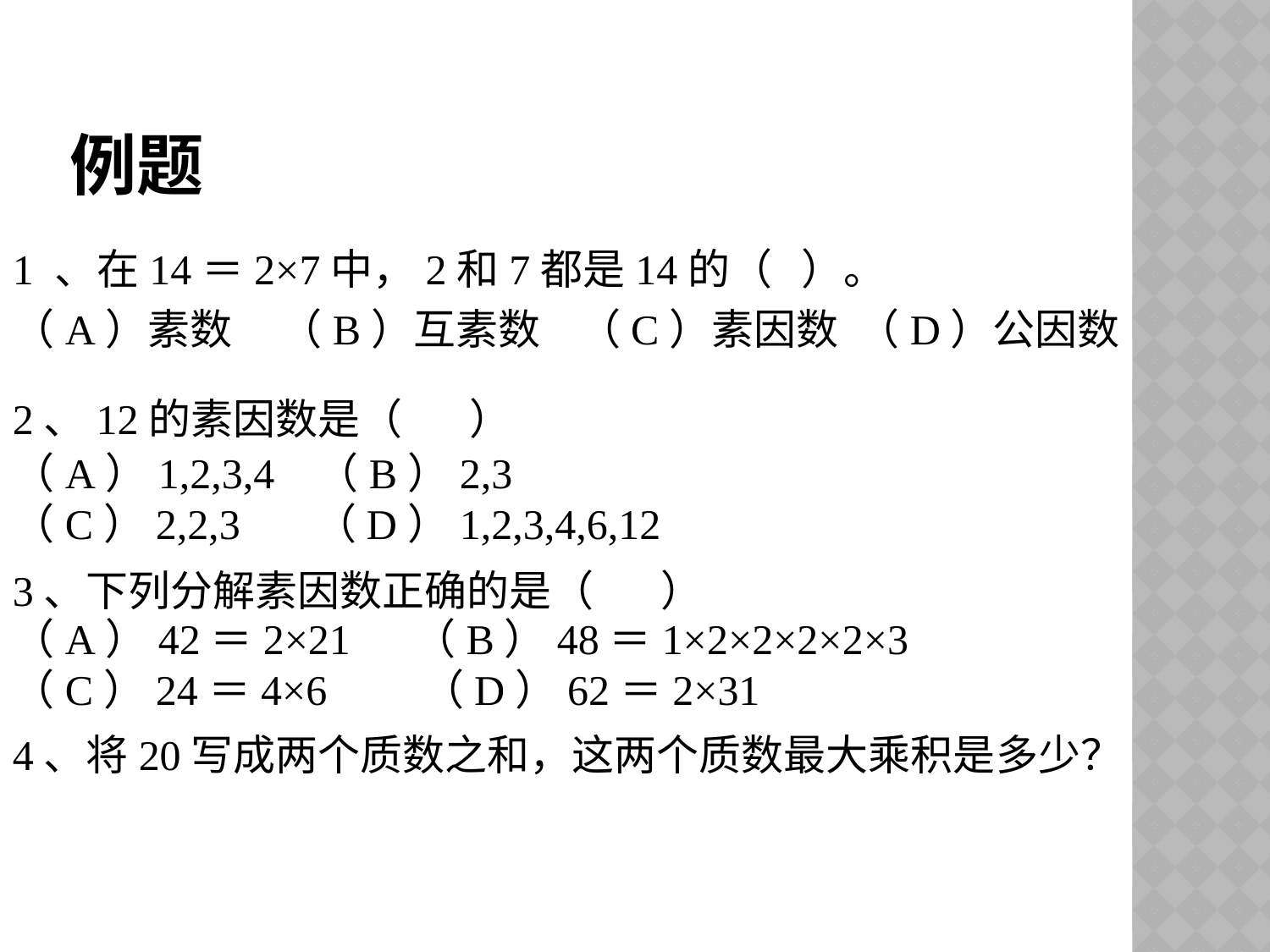

# 例题
1 、在14＝2×7中，2和7都是14的（   ）。
（A）素数     （B）互素数    （C）素因数  （D）公因数
2、12的素因数是（       ）
（A）1,2,3,4   （B）2,3
（C）2,2,3      （D）1,2,3,4,6,12
3、下列分解素因数正确的是（       ）
（A）42＝2×21     （B）48＝1×2×2×2×2×3
（C）24＝4×6        （D）62＝2×31
4、将20写成两个质数之和，这两个质数最大乘积是多少？